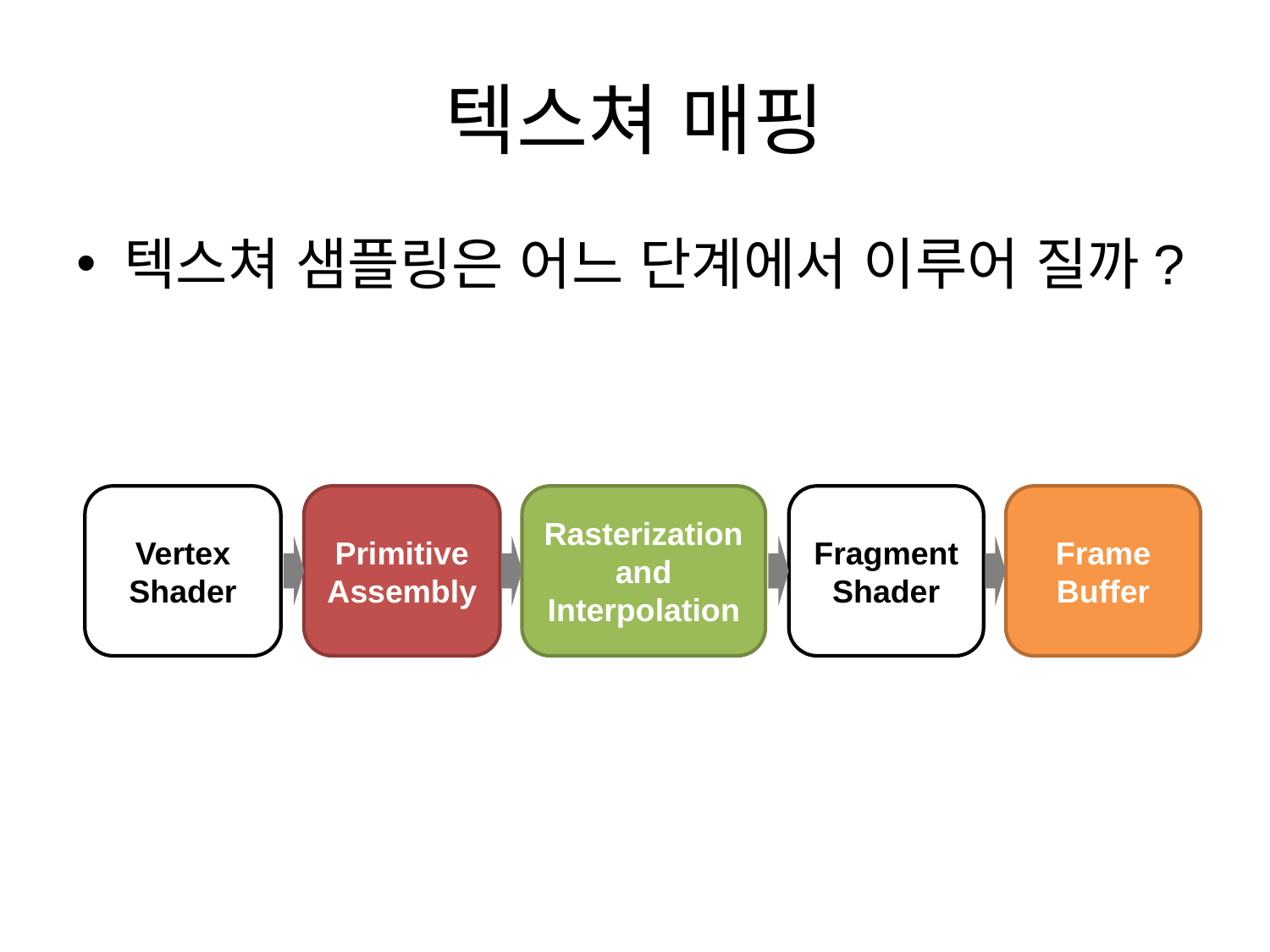

# 텍스쳐 매핑
텍스쳐 샘플링은 어느 단계에서 이루어 질까?
Vertex Shader
Primitive Assembly
Rasterization and Interpolation
Fragment Shader
Frame Buffer